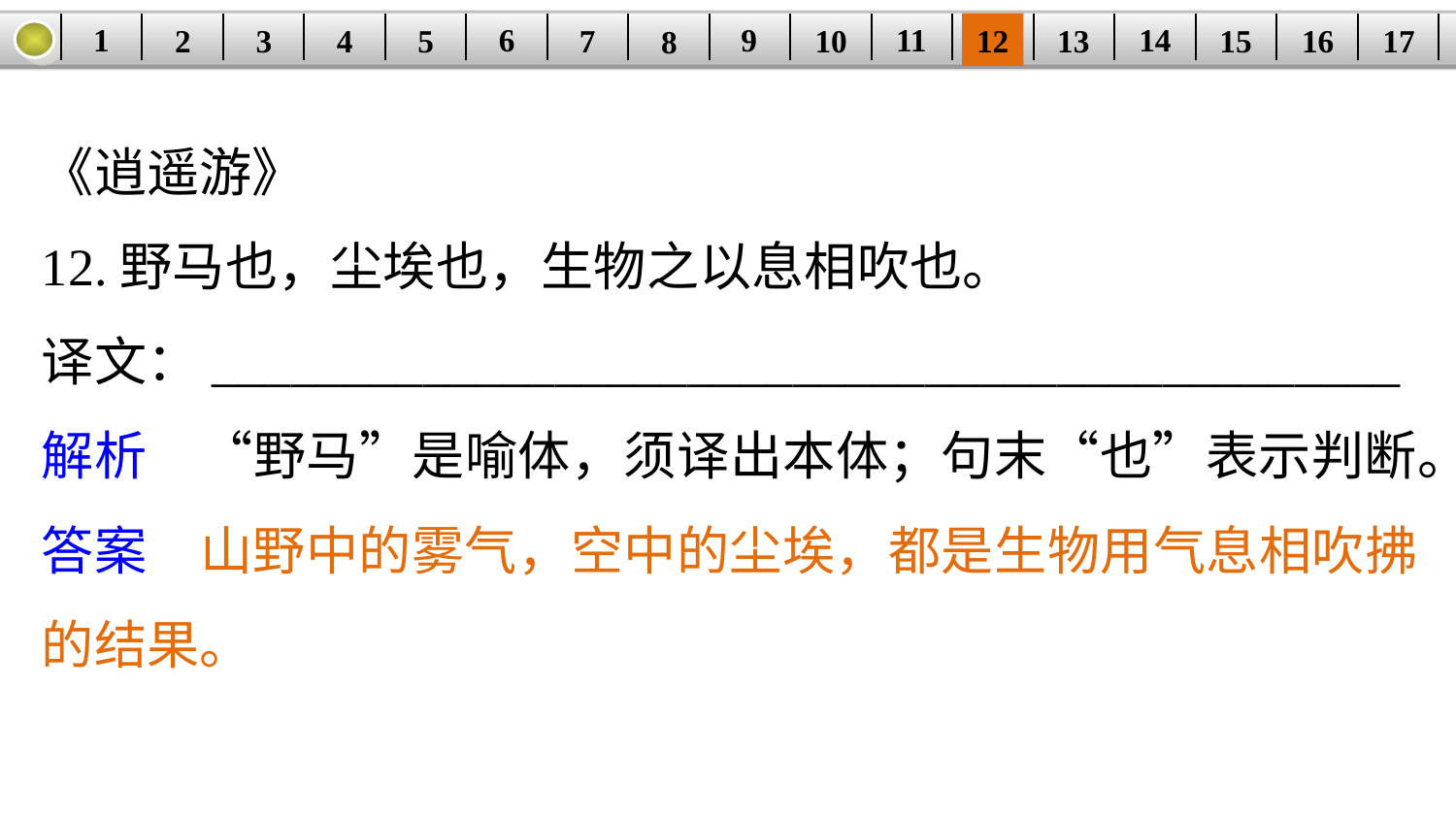

14
1
11
9
6
3
15
12
5
2
16
13
10
|  |  |  |  |  |  |  |  |  |  |  |  |  |  |  |  |  |
| --- | --- | --- | --- | --- | --- | --- | --- | --- | --- | --- | --- | --- | --- | --- | --- | --- |
7
4
17
8

《逍遥游》
12.野马也，尘埃也，生物之以息相吹也。
译文：_____________________________________________
解析　“野马”是喻体，须译出本体；句末“也”表示判断。
答案　山野中的雾气，空中的尘埃，都是生物用气息相吹拂的结果。